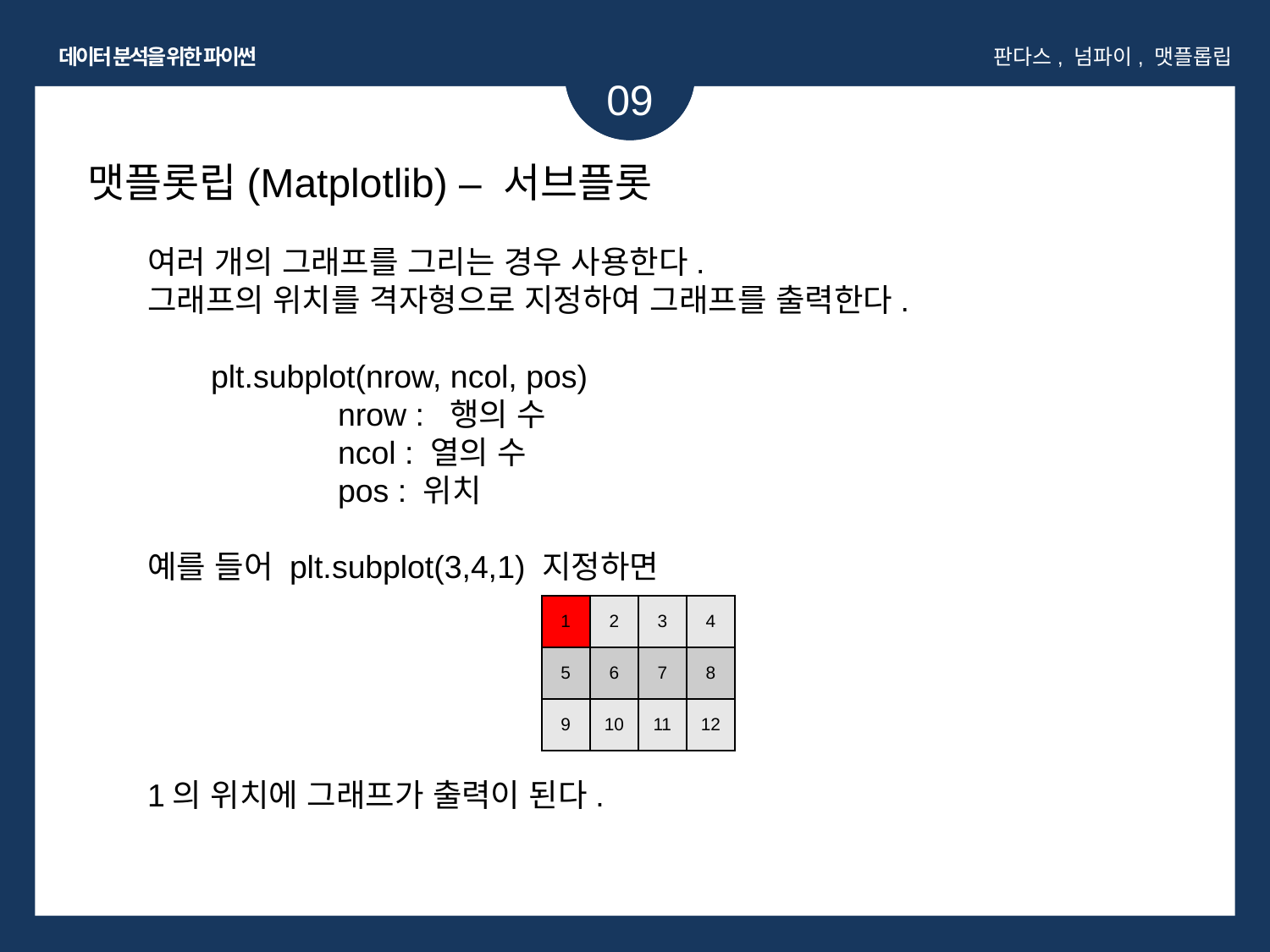

데이터 분석을 위한 파이썬
판다스, 넘파이, 맷플롭립
09
맷플롯립(Matplotlib) – 서브플롯
여러 개의 그래프를 그리는 경우 사용한다.
그래프의 위치를 격자형으로 지정하여 그래프를 출력한다.

plt.subplot(nrow, ncol, pos)
	nrow :  행의 수
	ncol : 열의 수
	pos : 위치

예를 들어 plt.subplot(3,4,1) 지정하면

1의 위치에 그래프가 출력이 된다.
| 1 | 2 | 3 | 4 |
| --- | --- | --- | --- |
| 5 | 6 | 7 | 8 |
| 9 | 10 | 11 | 12 |